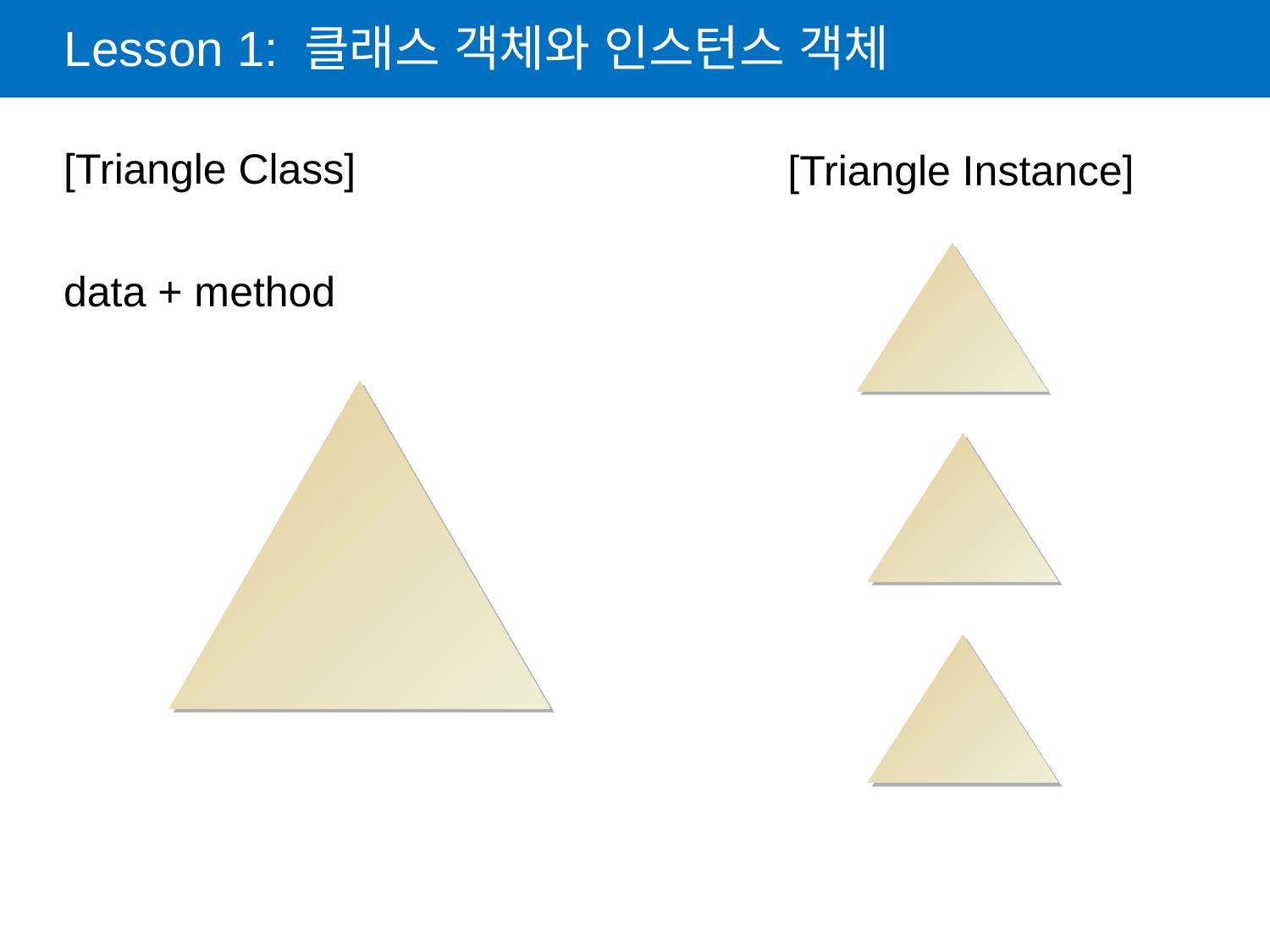

# Lesson 1: 클래스 객체와 인스턴스 객체
[Triangle Instance]
[Triangle Class]

data + method